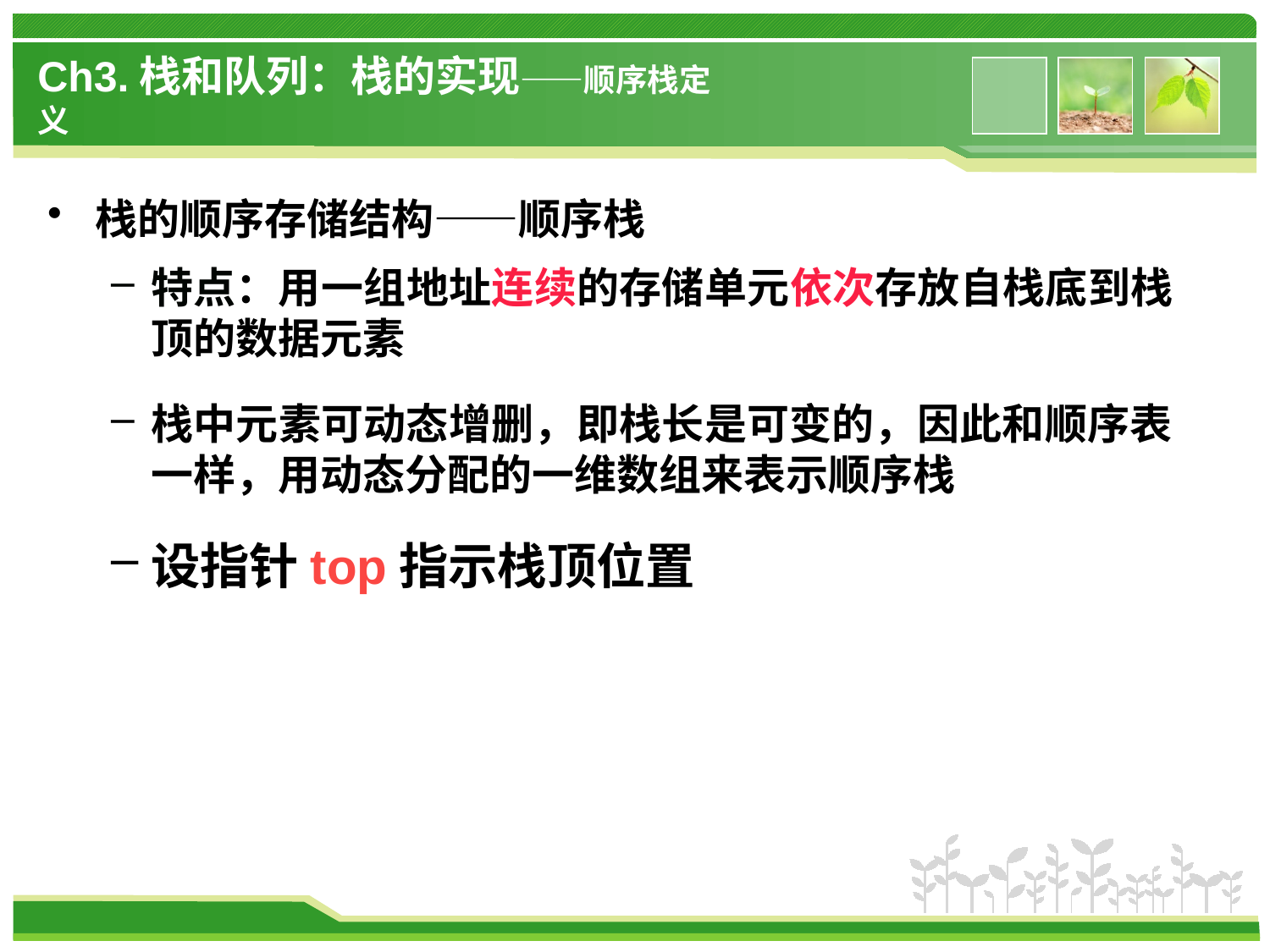

# Ch3.栈和队列：栈的实现——顺序栈定义
栈的顺序存储结构——顺序栈
特点：用一组地址连续的存储单元依次存放自栈底到栈顶的数据元素
栈中元素可动态增删，即栈长是可变的，因此和顺序表一样，用动态分配的一维数组来表示顺序栈
设指针top指示栈顶位置

7